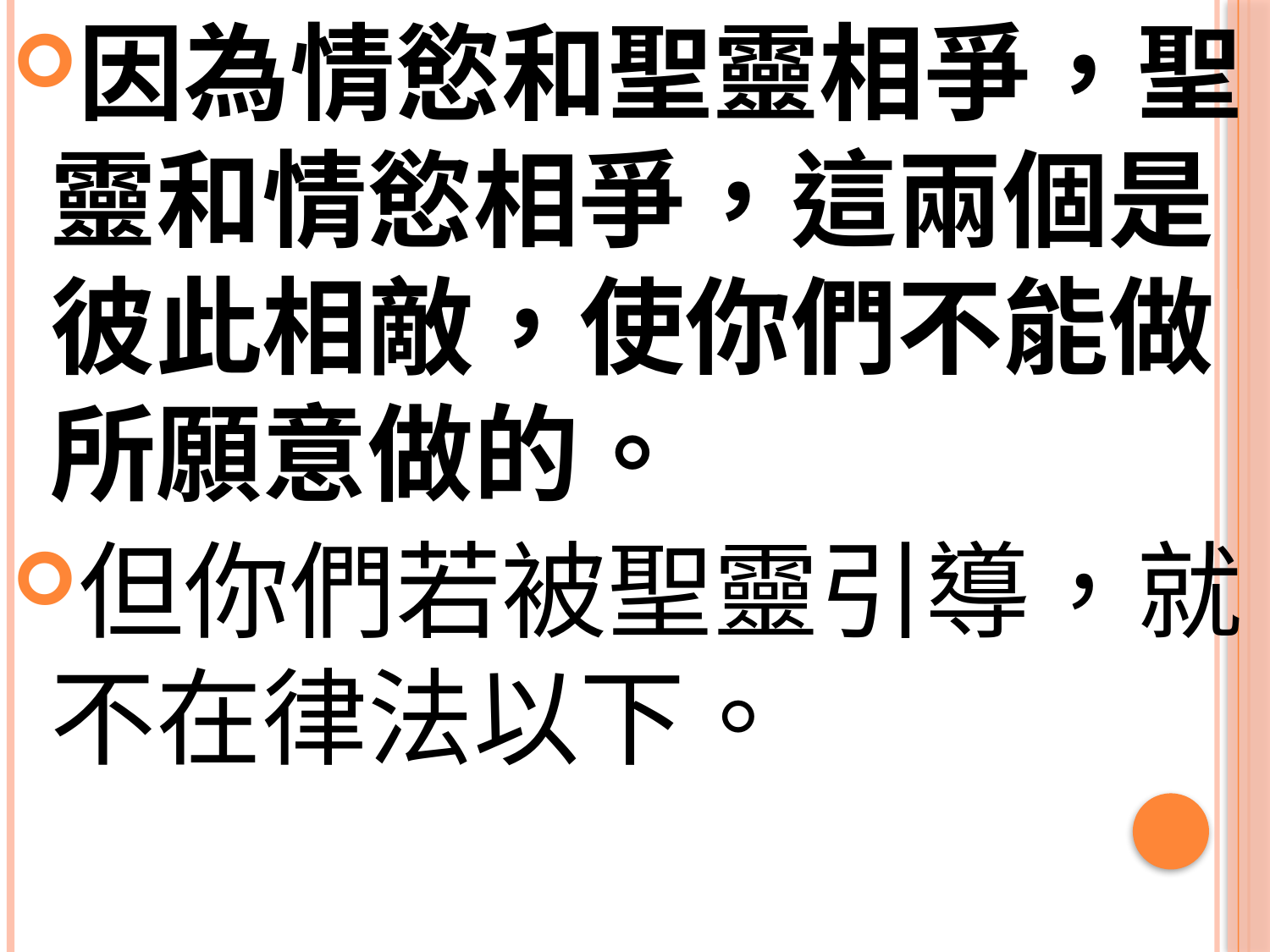

因為情慾和聖靈相爭，聖靈和情慾相爭，這兩個是彼此相敵，使你們不能做所願意做的。
但你們若被聖靈引導，就不在律法以下。